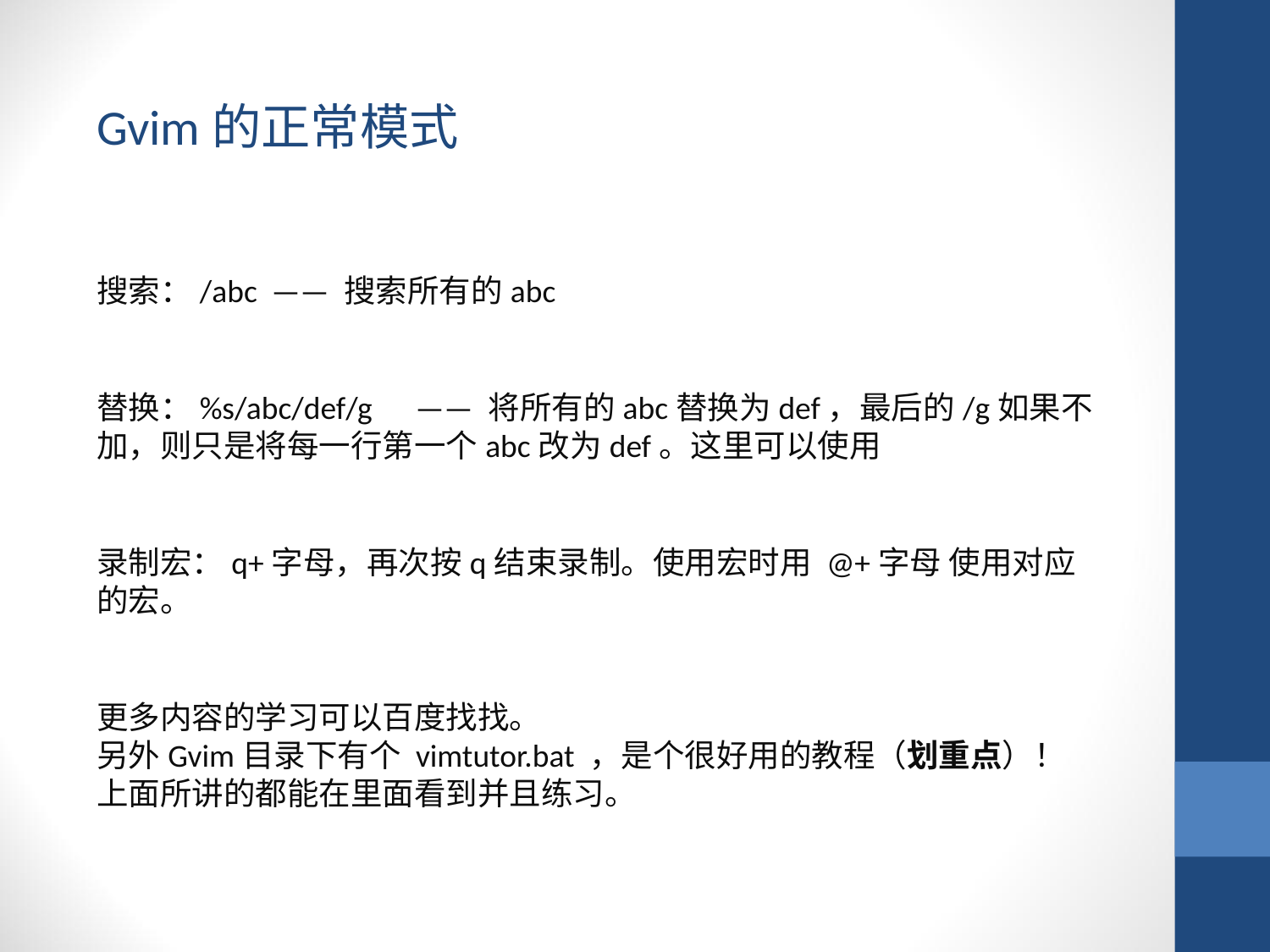

Gvim的正常模式
搜索：/abc  —— 搜索所有的abc
替换：%s/abc/def/g      —— 将所有的abc替换为def，最后的/g如果不加，则只是将每一行第一个abc改为def。这里可以使用
录制宏：q+字母，再次按q结束录制。使用宏时用 @+字母 使用对应的宏。
更多内容的学习可以百度找找。
另外Gvim目录下有个 vimtutor.bat ，是个很好用的教程（划重点）！上面所讲的都能在里面看到并且练习。